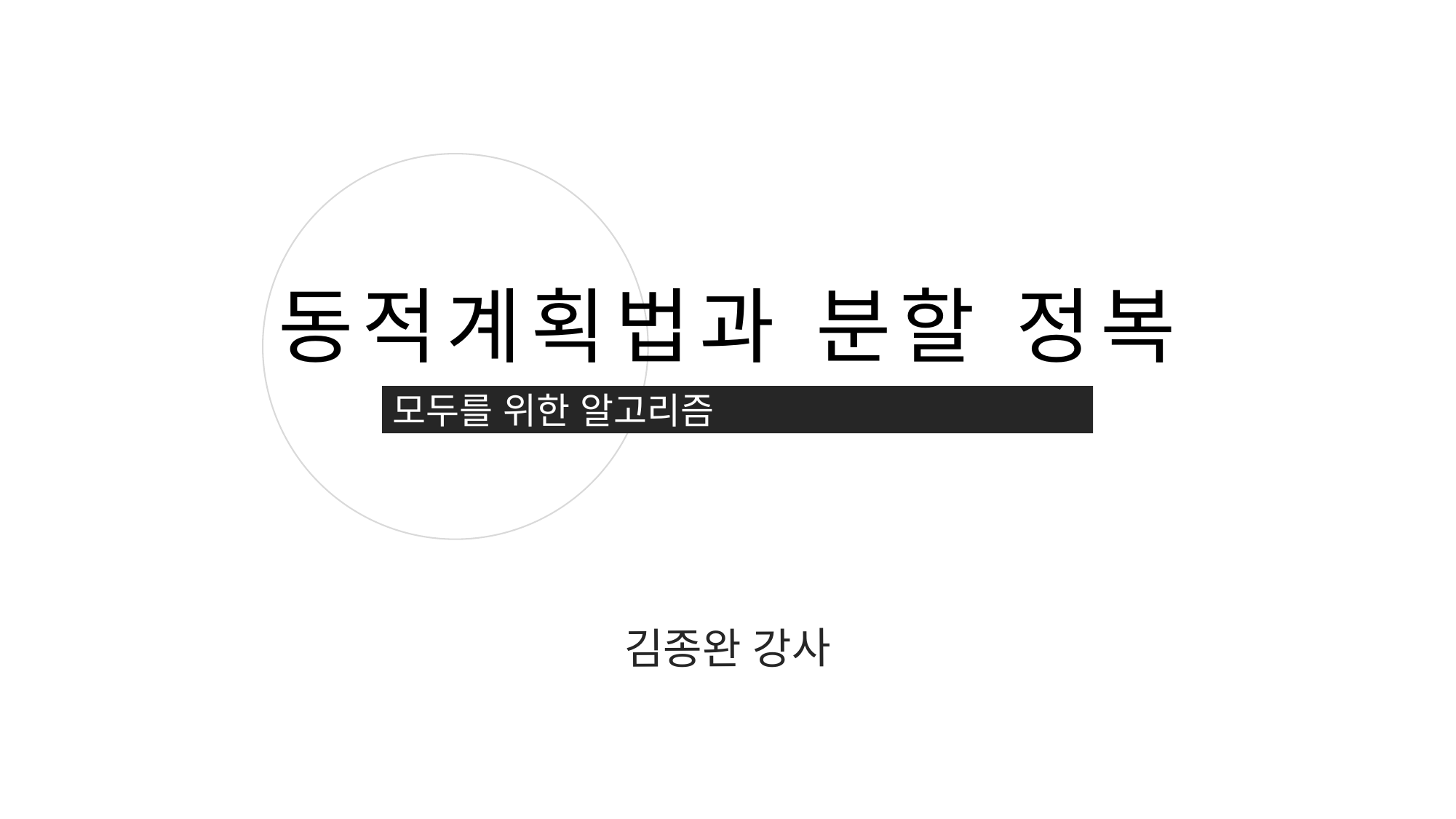

동적계획법과 분할 정복
모두를 위한 알고리즘
김종완 강사